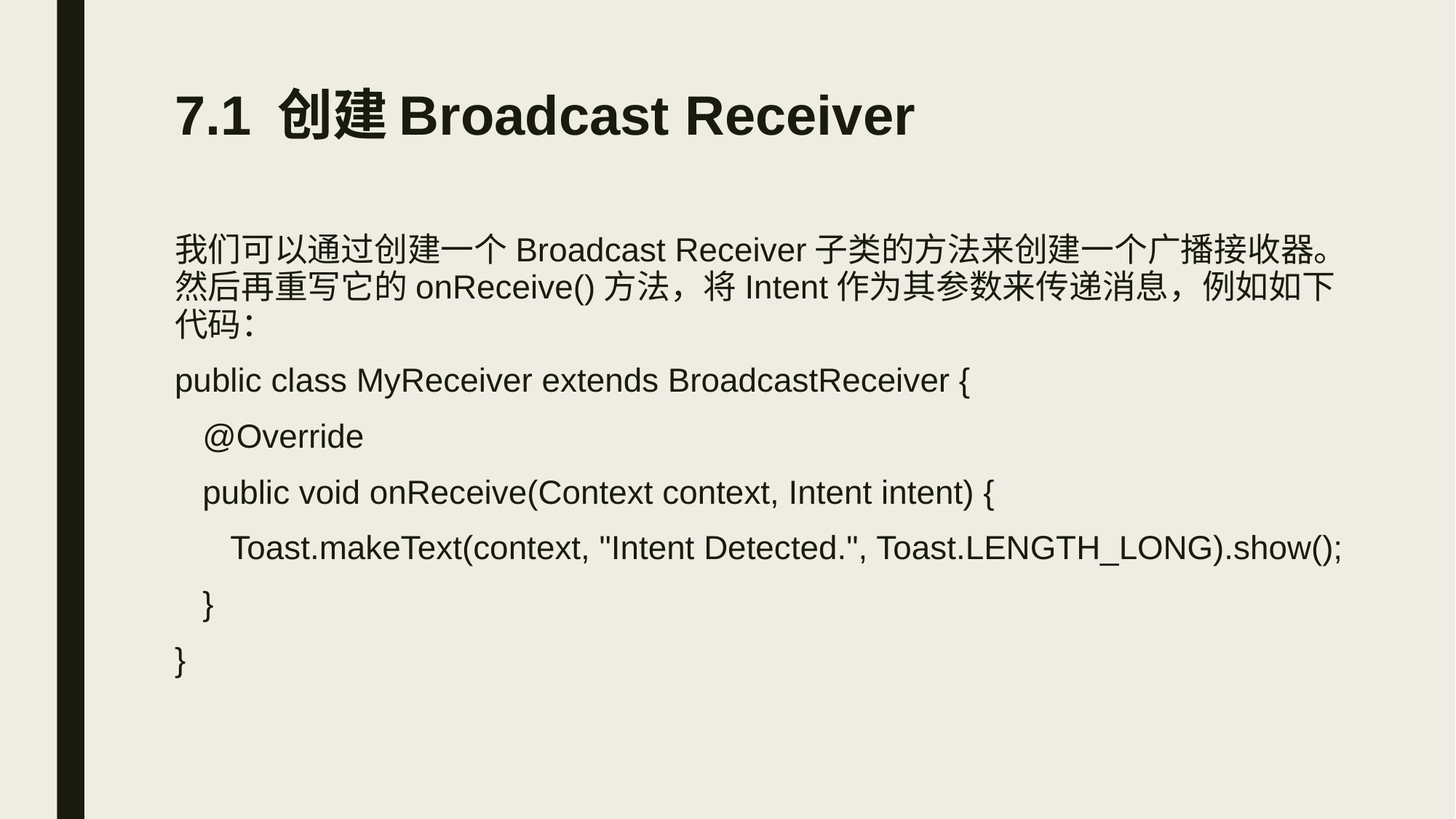

# 7.1 创建Broadcast Receiver
我们可以通过创建一个Broadcast Receiver子类的方法来创建一个广播接收器。然后再重写它的onReceive()方法，将Intent作为其参数来传递消息，例如如下代码：
public class MyReceiver extends BroadcastReceiver {
   @Override
   public void onReceive(Context context, Intent intent) {
      Toast.makeText(context, "Intent Detected.", Toast.LENGTH_LONG).show();
   }
}